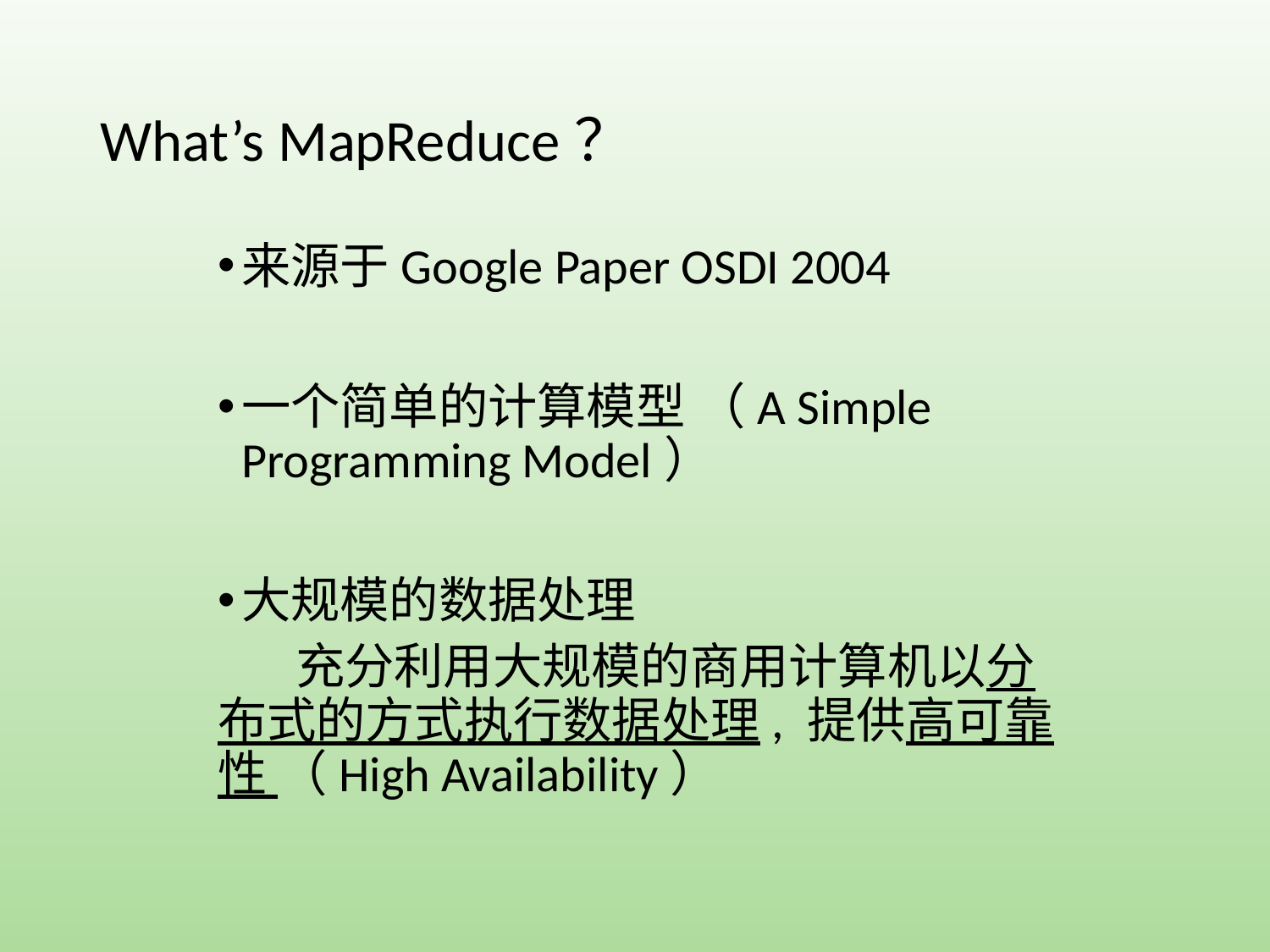

# What’s MapReduce？
来源于Google Paper OSDI 2004

一个简单的计算模型 （A Simple Programming Model）

大规模的数据处理
      充分利用大规模的商用计算机以分布式的方式执行数据处理, 提供高可靠性 （High Availability）